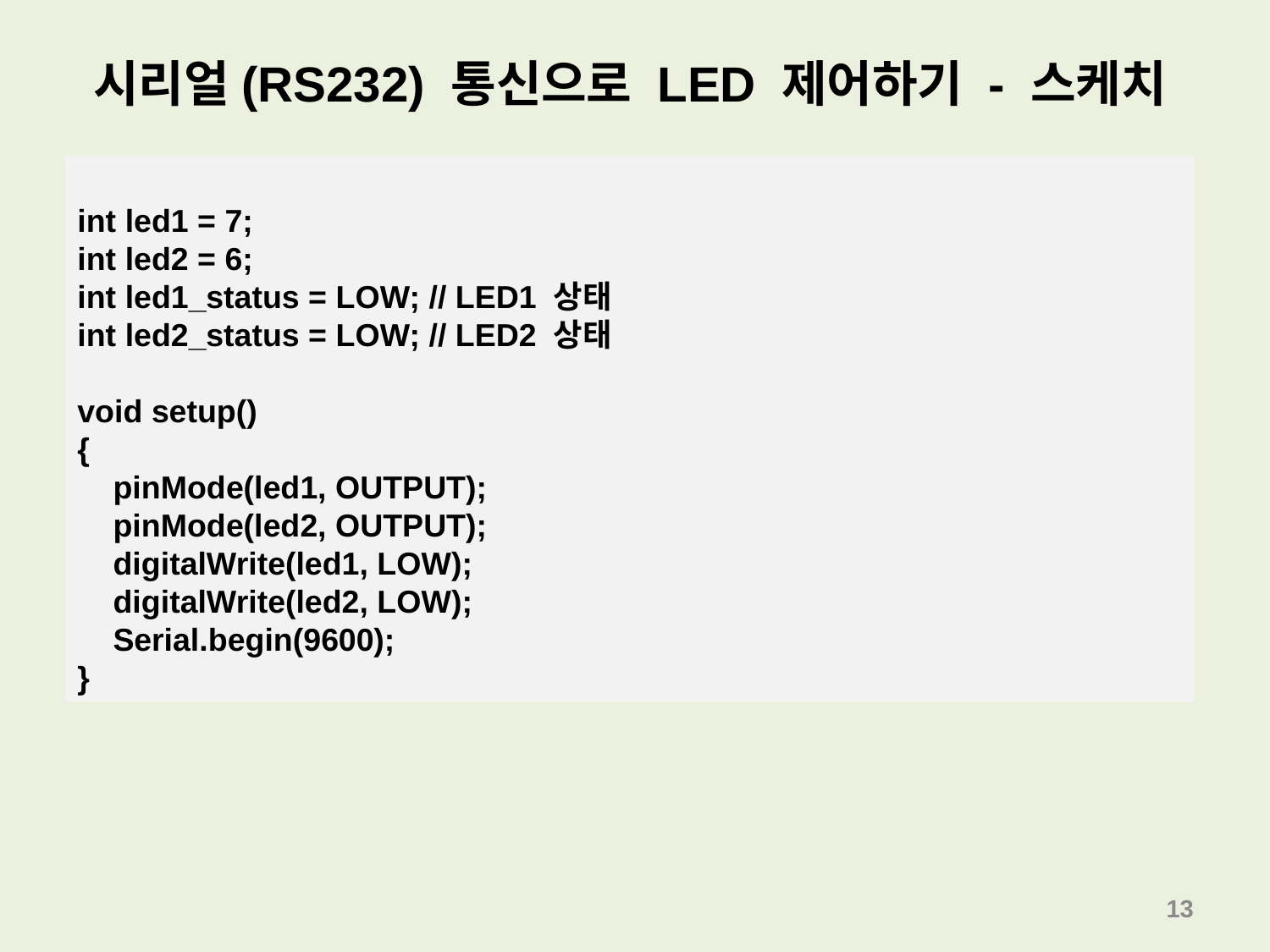

시리얼(RS232) 통신으로 LED 제어하기 - 스케치

int led1 = 7;
int led2 = 6;
int led1_status = LOW; // LED1 상태
int led2_status = LOW; // LED2 상태

void setup()
{
    pinMode(led1, OUTPUT);
    pinMode(led2, OUTPUT);
    digitalWrite(led1, LOW);
    digitalWrite(led2, LOW);
    Serial.begin(9600);
}

13